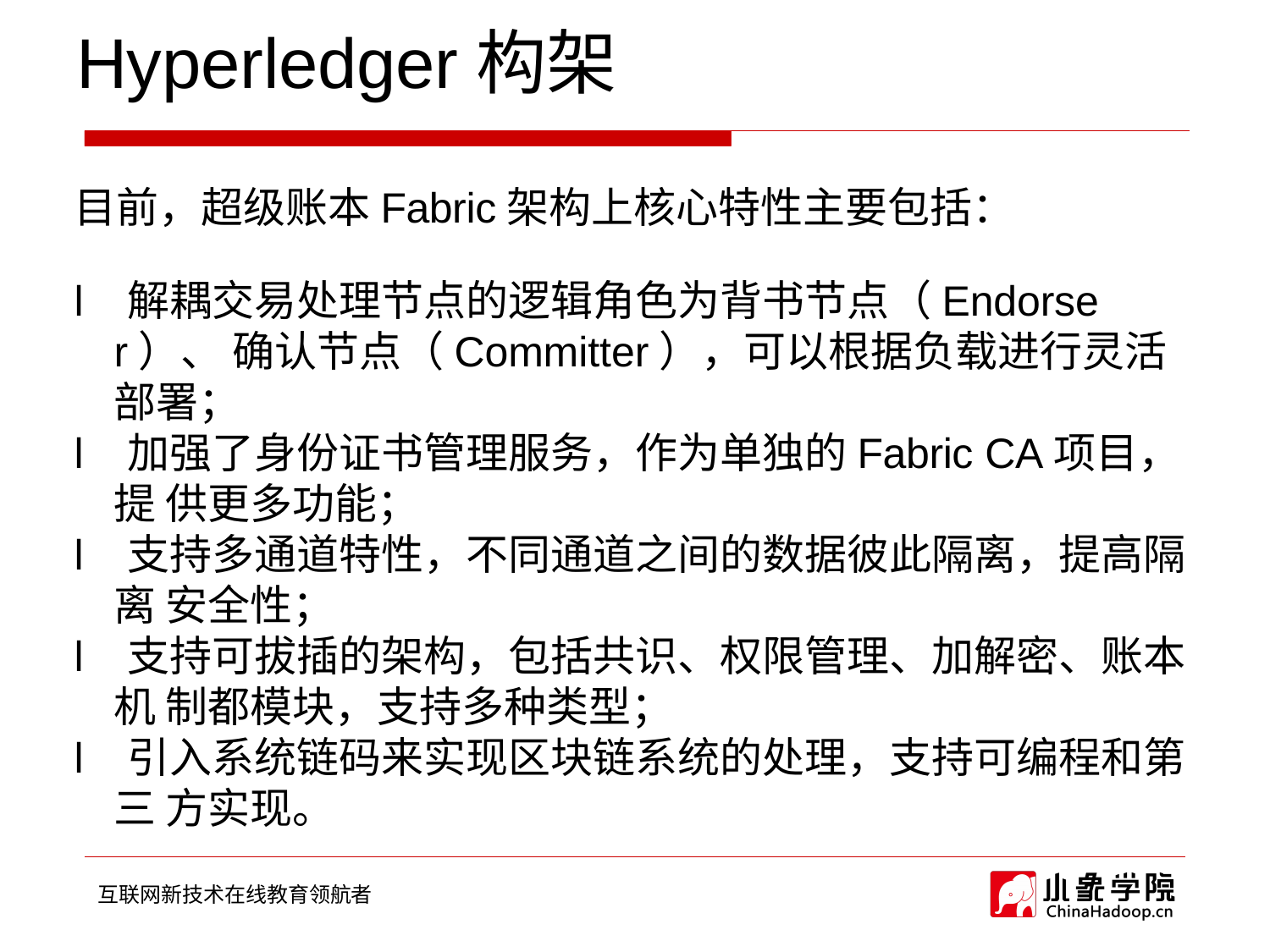

# Hyperledger构架
目前，超级账本Fabric架构上核心特性主要包括：
l 解耦交易处理节点的逻辑角色为背书节点（Endorser）、 确认节点（Committer），可以根据负载进行灵活部署；
l 加强了身份证书管理服务，作为单独的Fabric CA项目，提 供更多功能；
l 支持多通道特性，不同通道之间的数据彼此隔离，提高隔离 安全性；
l 支持可拔插的架构，包括共识、权限管理、加解密、账本机 制都模块，支持多种类型；
l 引入系统链码来实现区块链系统的处理，支持可编程和第三 方实现。
互联网新技术在线教育领航者